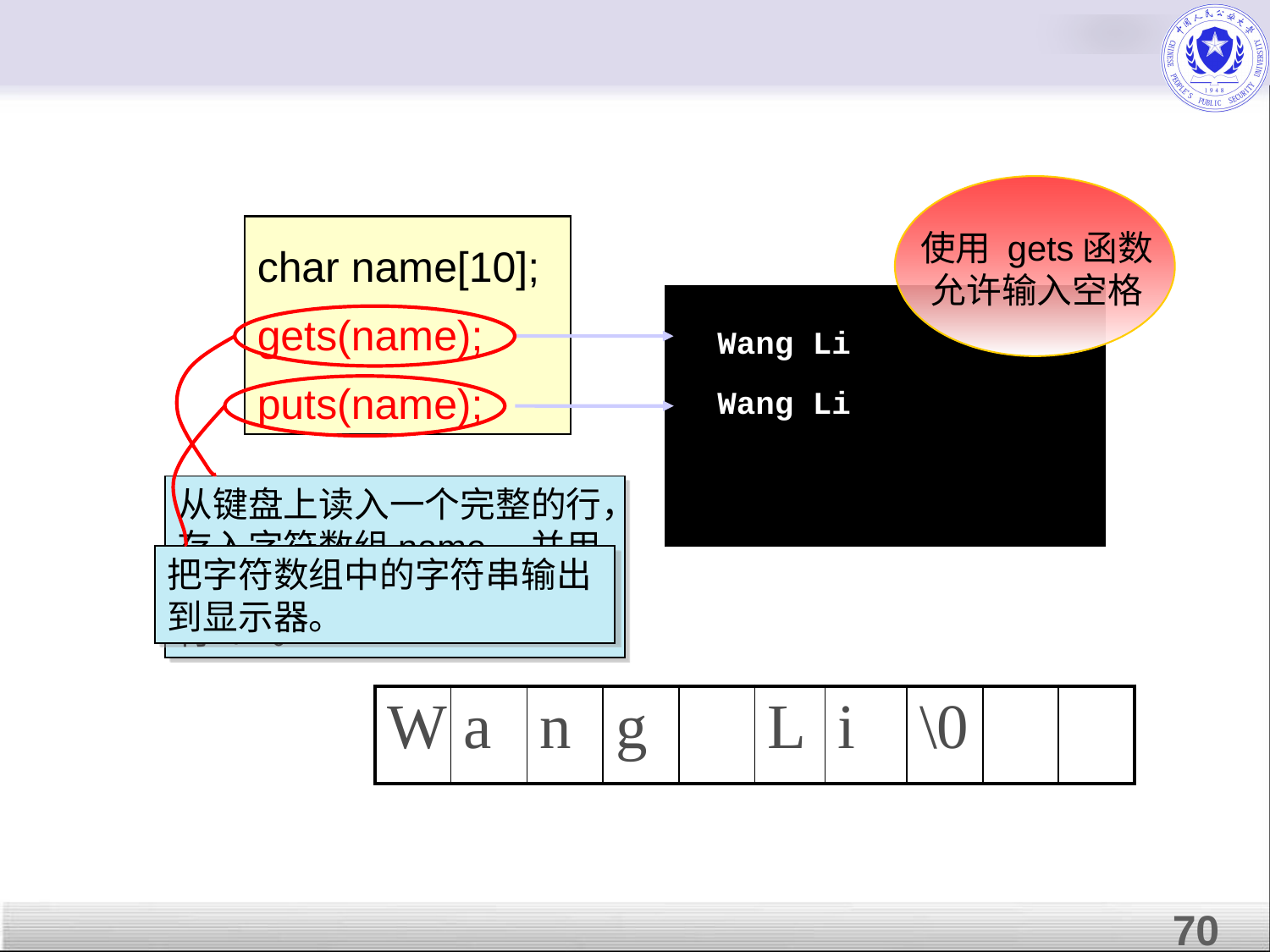

使用 gets函数允许输入空格
char name[10];
gets(name);
puts(name);

Wang Li

Wang Li

从键盘上读入一个完整的行，存入字符数组name。并用空字符'\0'取代行尾的换行符'\n'。
把字符数组中的字符串输出到显示器。
| W | a | n | g |  | L | i | \0 |  |  |
| --- | --- | --- | --- | --- | --- | --- | --- | --- | --- |